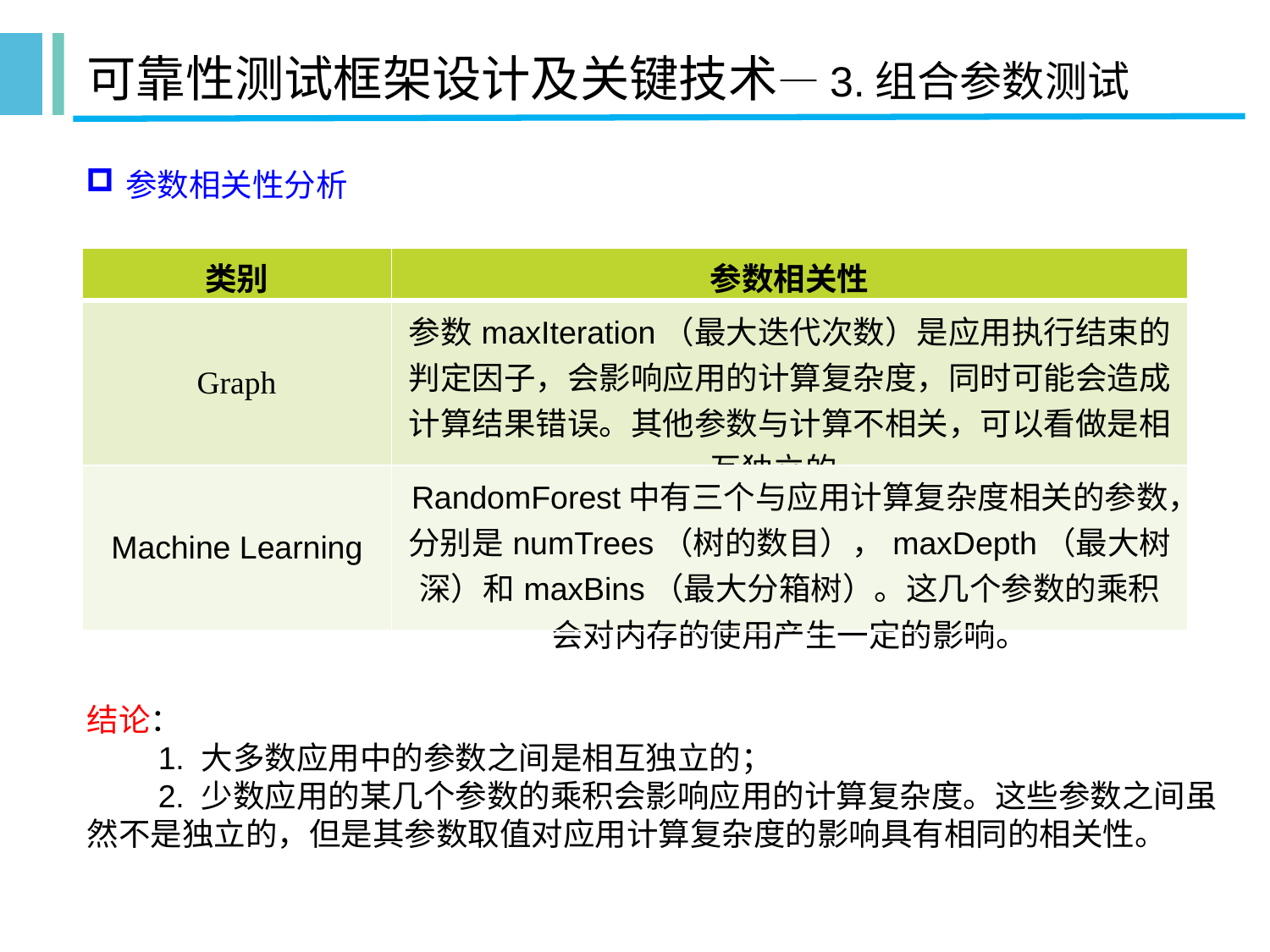

# 可靠性测试框架设计及关键技术—3.组合参数测试
参数相关性分析
| 类别 | 参数相关性 |
| --- | --- |
| Graph | 参数maxIteration（最大迭代次数）是应用执行结束的判定因子，会影响应用的计算复杂度，同时可能会造成计算结果错误。其他参数与计算不相关，可以看做是相互独立的。 |
| Machine Learning | RandomForest中有三个与应用计算复杂度相关的参数，分别是numTrees（树的数目），maxDepth（最大树深）和maxBins（最大分箱树）。这几个参数的乘积会对内存的使用产生一定的影响。 |
结论：
        1. 大多数应用中的参数之间是相互独立的；
        2. 少数应用的某几个参数的乘积会影响应用的计算复杂度。这些参数之间虽然不是独立的，但是其参数取值对应用计算复杂度的影响具有相同的相关性。